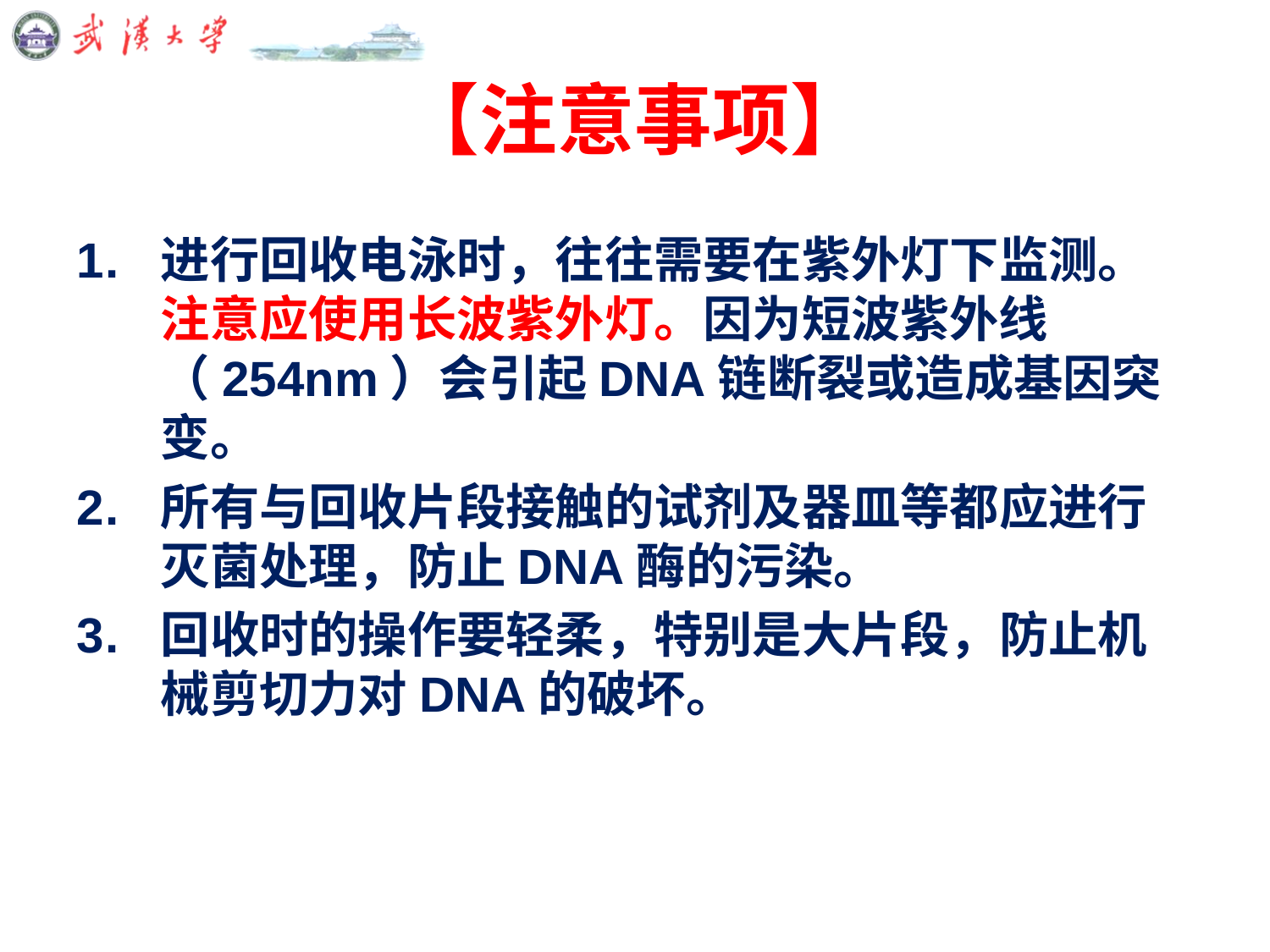

# 【注意事项】

进行回收电泳时，往往需要在紫外灯下监测。注意应使用长波紫外灯。因为短波紫外线（254nm）会引起DNA链断裂或造成基因突变。
所有与回收片段接触的试剂及器皿等都应进行灭菌处理，防止DNA酶的污染。
回收时的操作要轻柔，特别是大片段，防止机械剪切力对DNA的破坏。